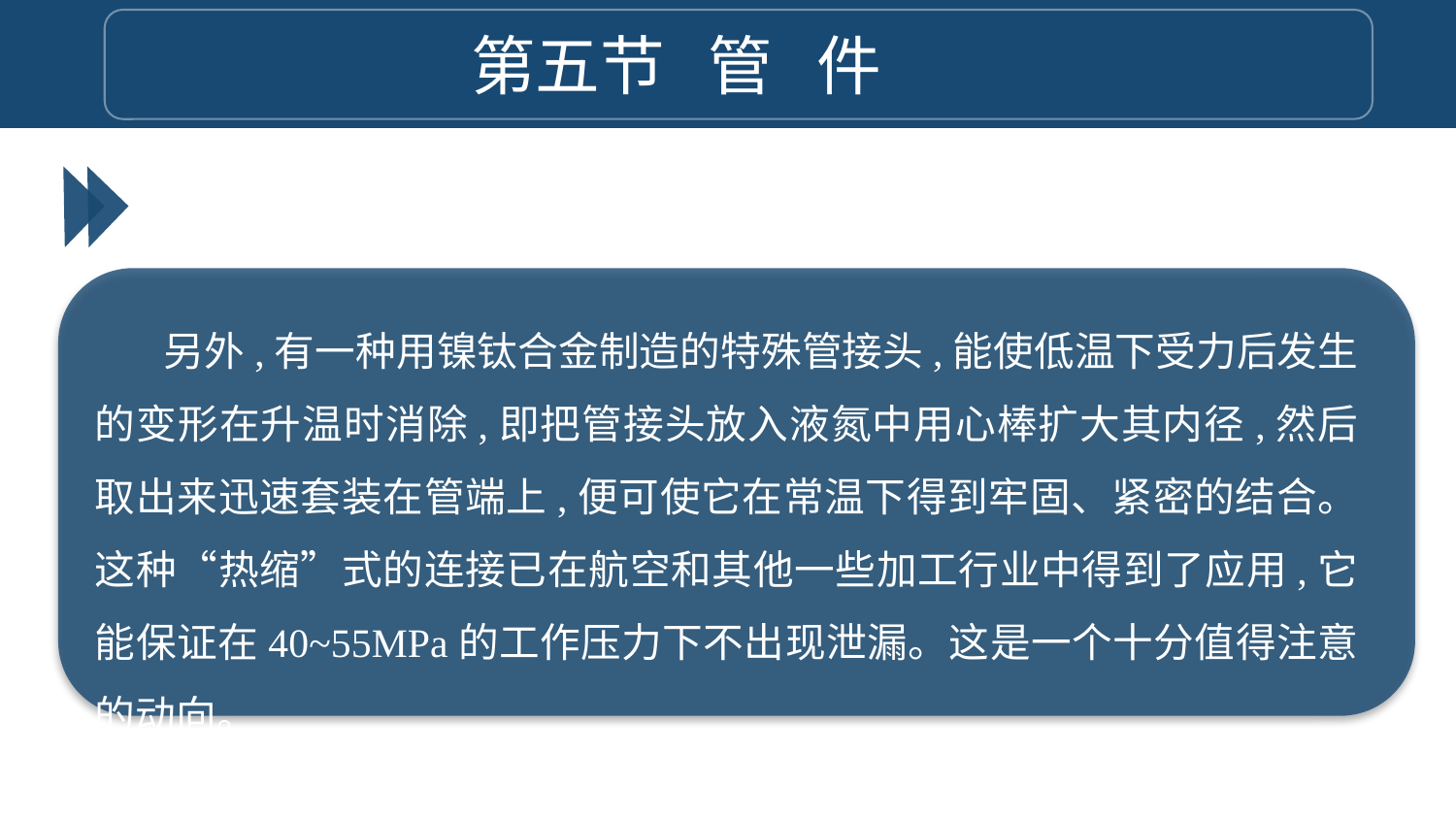

第五节   管   件

另外,有一种用镍钛合金制造的特殊管接头,能使低温下受力后发生的变形在升温时消除,即把管接头放入液氮中用心棒扩大其内径,然后取出来迅速套装在管端上,便可使它在常温下得到牢固、紧密的结合。这种“热缩”式的连接已在航空和其他一些加工行业中得到了应用,它能保证在40~55MPa的工作压力下不出现泄漏。这是一个十分值得注意的动向。